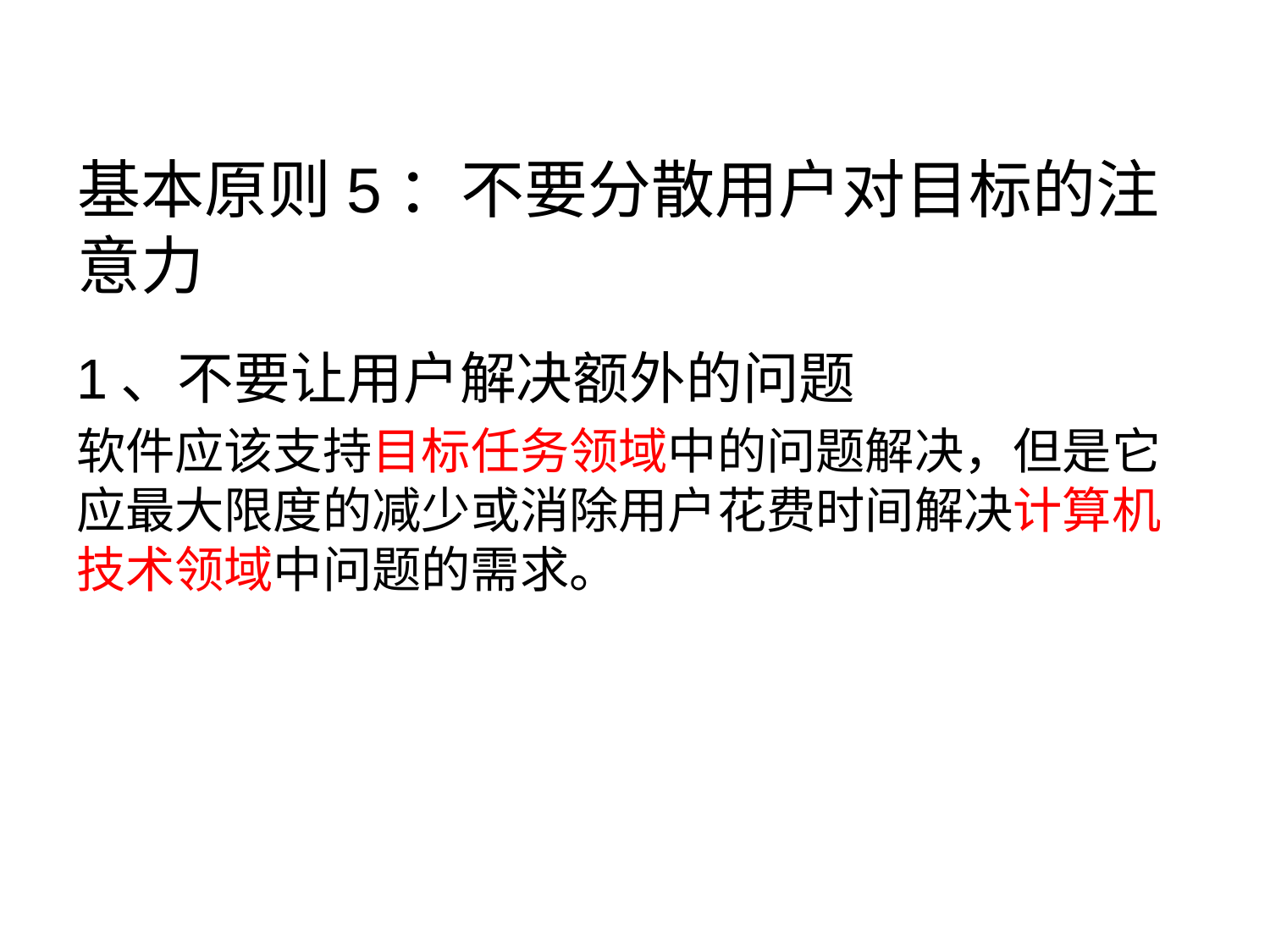

基本原则5：不要分散用户对目标的注意力
1、不要让用户解决额外的问题
软件应该支持目标任务领域中的问题解决，但是它应最大限度的减少或消除用户花费时间解决计算机技术领域中问题的需求。